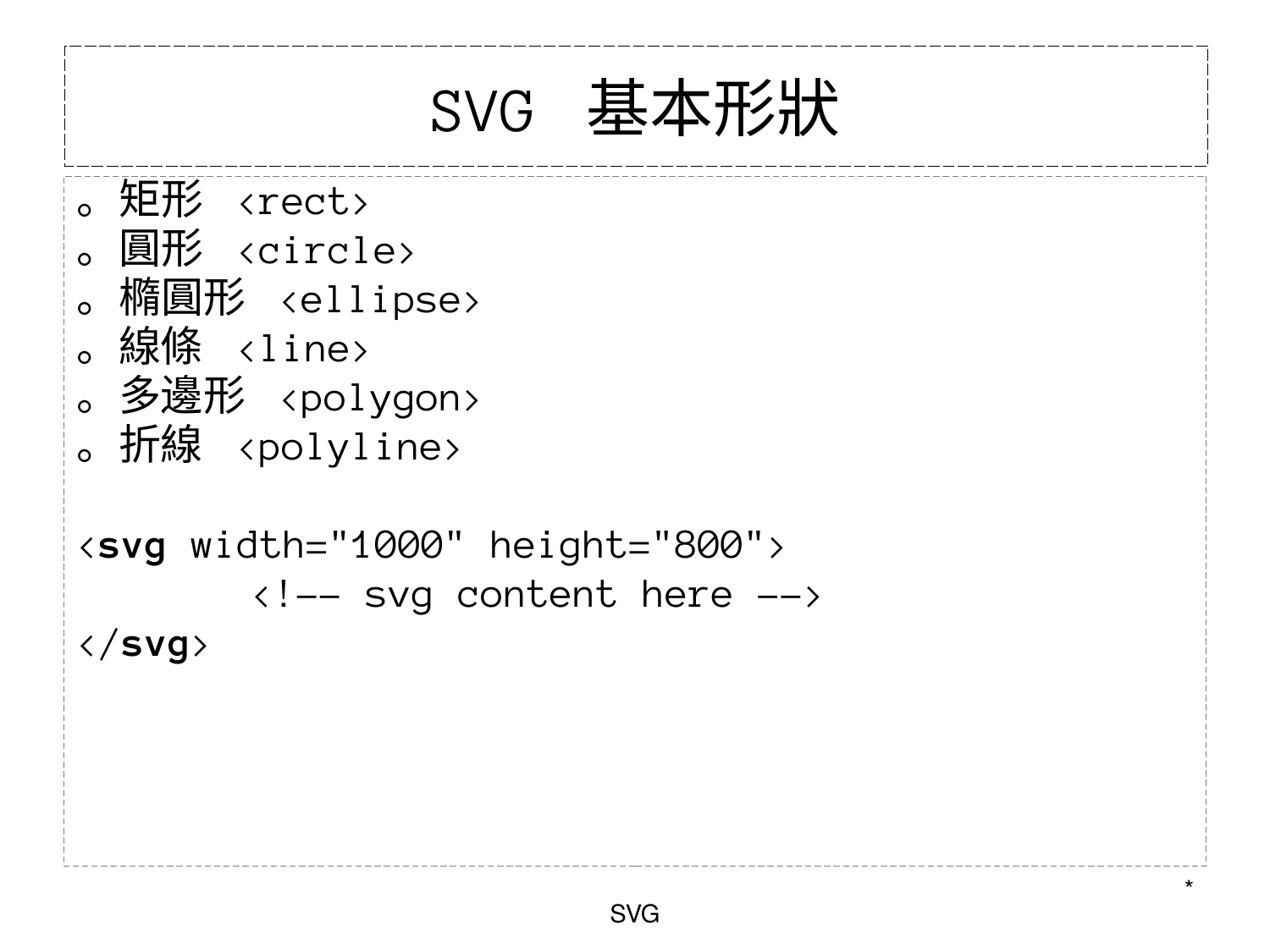

# SVG 基本形狀
。矩形 <rect>
。圓形 <circle>
。橢圓形 <ellipse>
。線條 <line>
。多邊形 <polygon>
。折線 <polyline>

<svg width="1000" height="800">
		<!-- svg content here -->
</svg>

*
SVG